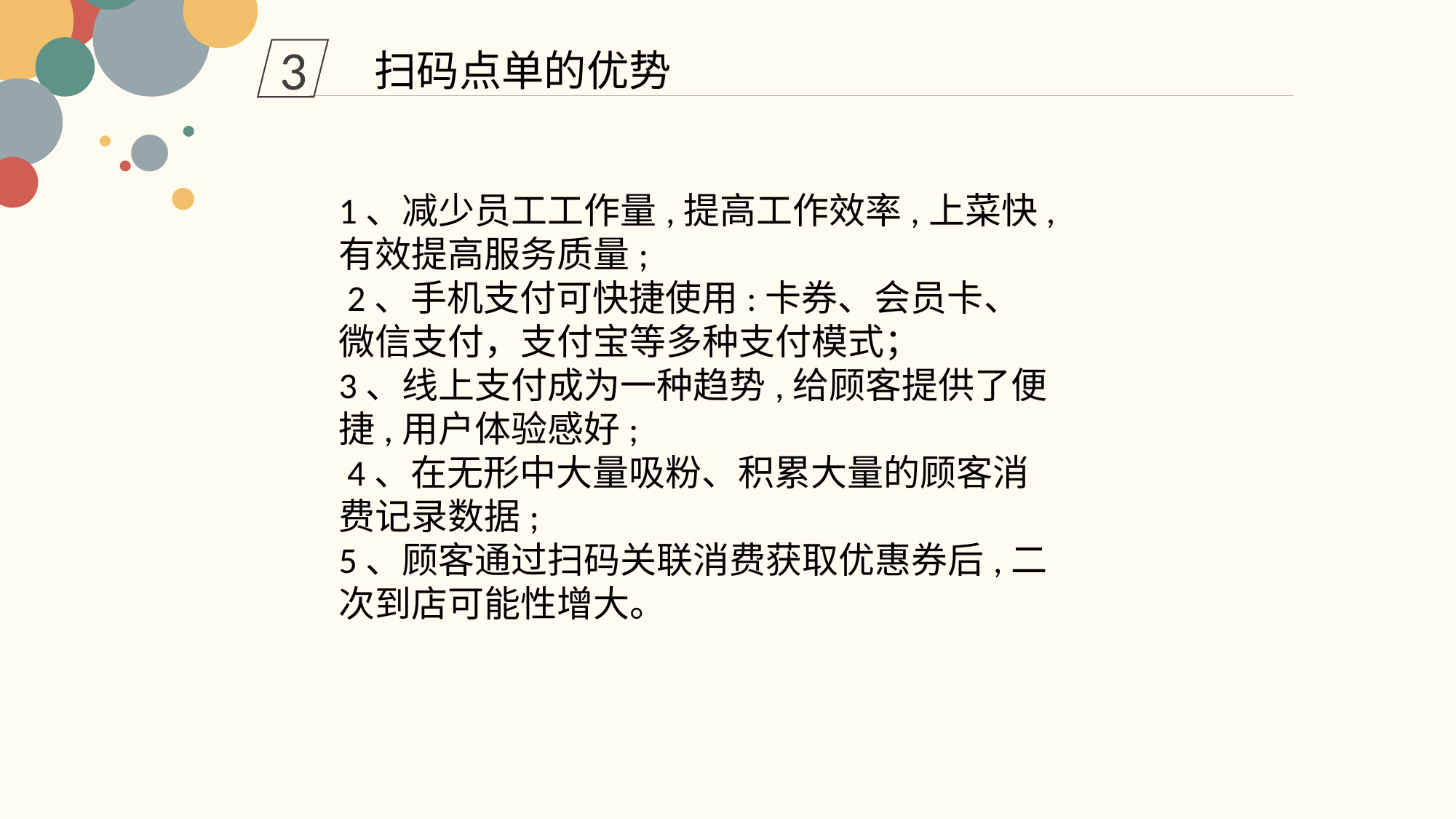

扫码点单的优势
3
1、减少员工工作量,提高工作效率,上菜快,有效提高服务质量;
 2、手机支付可快捷使用:卡券、会员卡、微信支付，支付宝等多种支付模式；
3、线上支付成为一种趋势,给顾客提供了便捷,用户体验感好;
 4、在无形中大量吸粉、积累大量的顾客消费记录数据;
5、顾客通过扫码关联消费获取优惠券后,二次到店可能性增大。